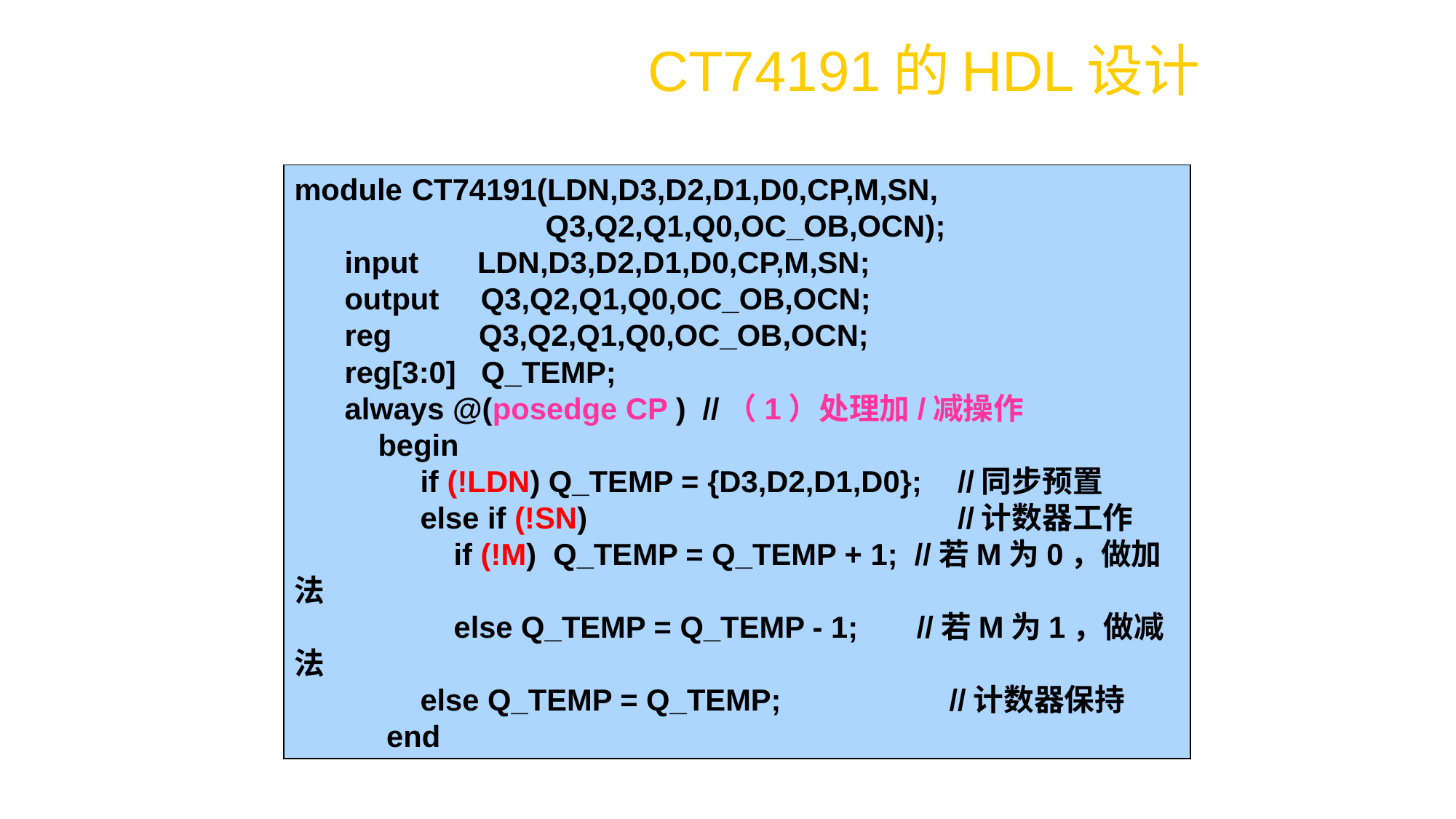

CT74191的HDL设计
module	 CT74191(LDN,D3,D2,D1,D0,CP,M,SN,
                              Q3,Q2,Q1,Q0,OC_OB,OCN);
      input       LDN,D3,D2,D1,D0,CP,M,SN;
      output     Q3,Q2,Q1,Q0,OC_OB,OCN;
      reg	         Q3,Q2,Q1,Q0,OC_OB,OCN;
      reg[3:0]   Q_TEMP;
      always @(posedge CP )  //（1）处理加/减操作
          begin
	  if (!LDN) Q_TEMP = {D3,D2,D1,D0};	 //同步预置
	  else if (!SN)				 //计数器工作
	      if (!M)  Q_TEMP = Q_TEMP + 1;  //若M为0，做加法
	      else Q_TEMP = Q_TEMP - 1;       //若M为1，做减法
	  else Q_TEMP = Q_TEMP;		//计数器保持
           end